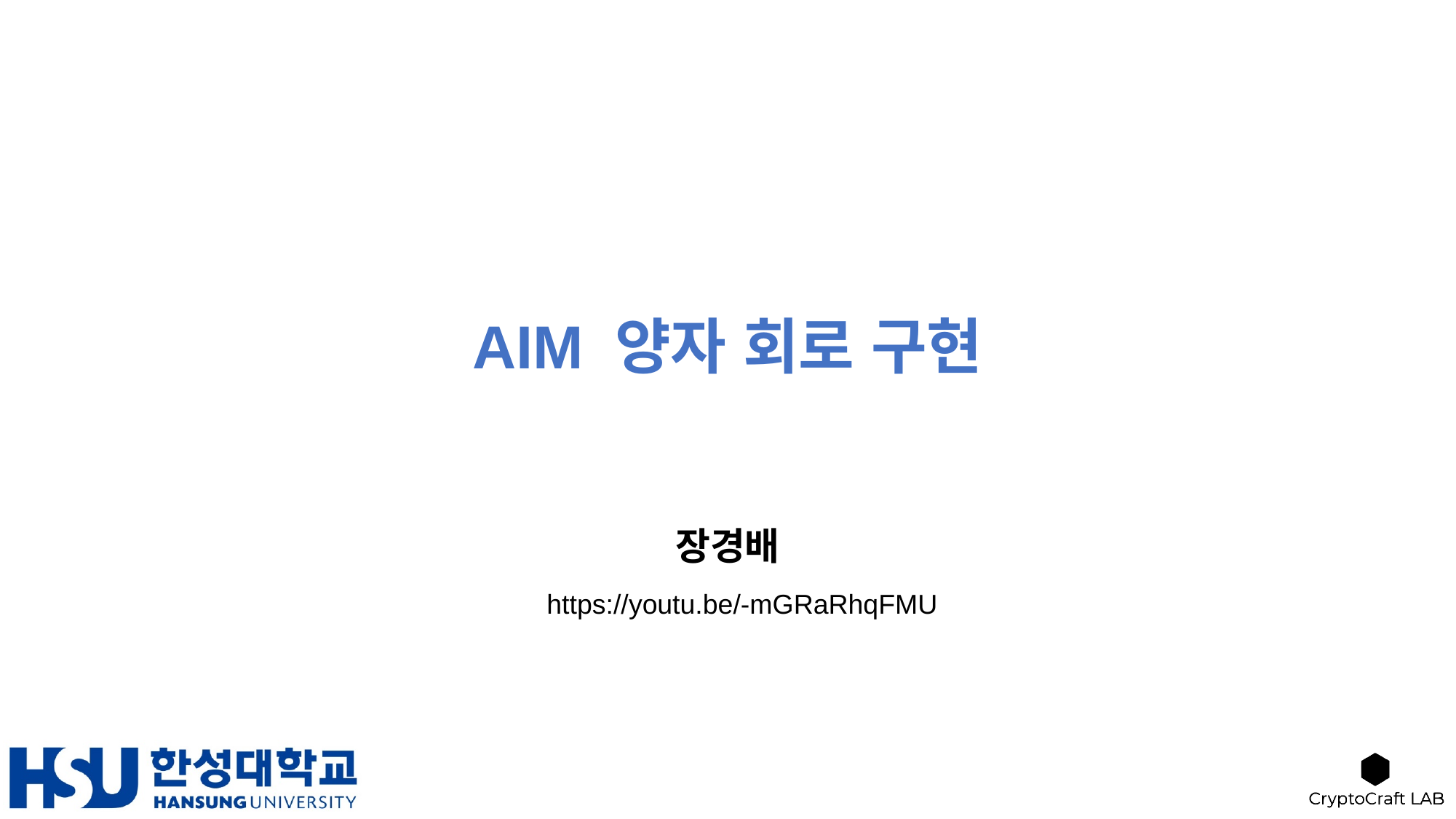

# AIM 양자 회로 구현

장경배
https://youtu.be/-mGRaRhqFMU